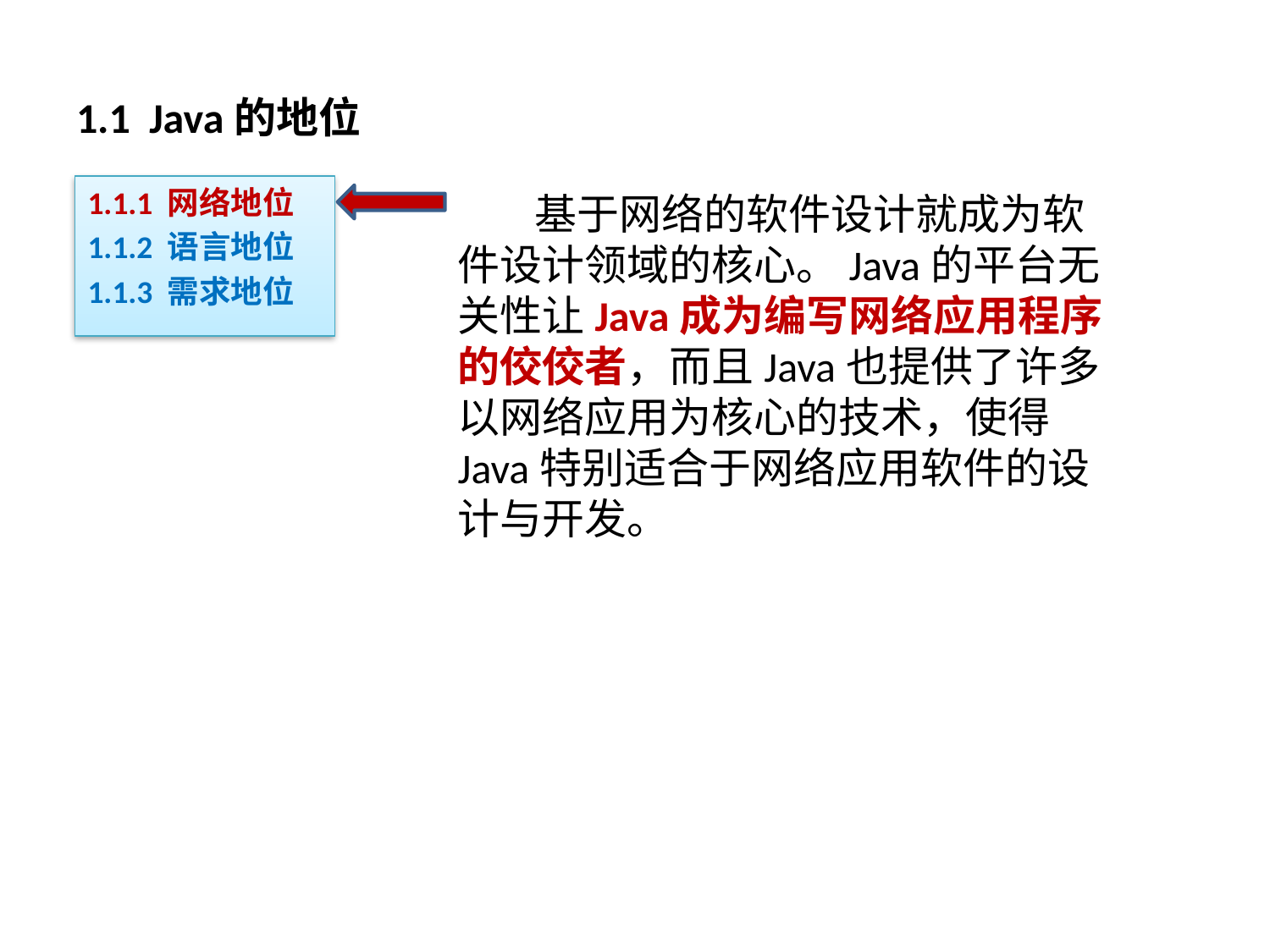

# 1.1  Java的地位
1.1.1 网络地位
1.1.2 语言地位
1.1.3 需求地位

       基于网络的软件设计就成为软件设计领域的核心。Java的平台无关性让Java成为编写网络应用程序的佼佼者，而且Java也提供了许多以网络应用为核心的技术，使得Java特别适合于网络应用软件的设计与开发。